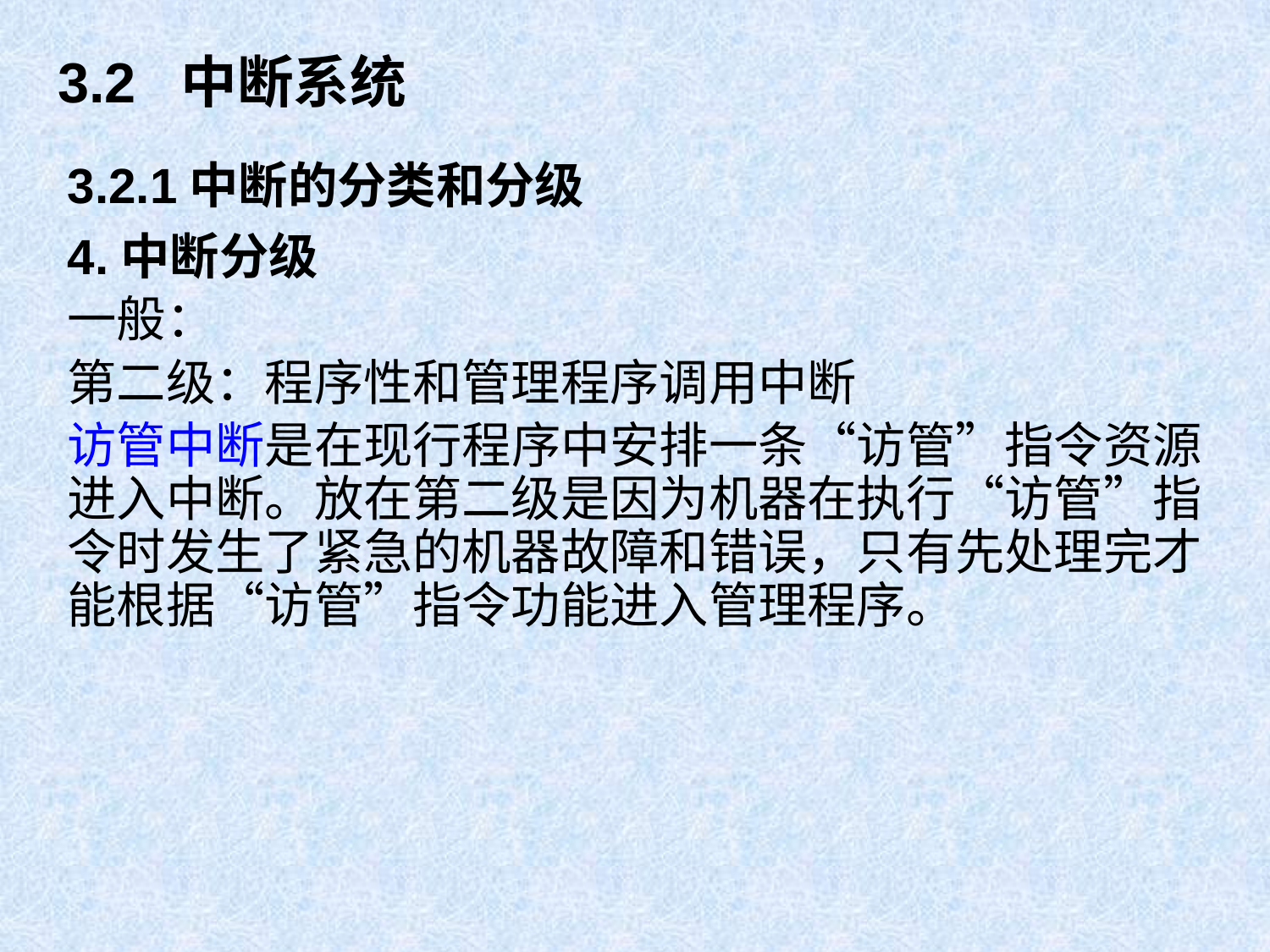

# 3.2  中断系统
3.2.1中断的分类和分级
4.中断分级
一般：
第二级：程序性和管理程序调用中断
访管中断是在现行程序中安排一条“访管”指令资源进入中断。放在第二级是因为机器在执行“访管”指令时发生了紧急的机器故障和错误，只有先处理完才能根据“访管”指令功能进入管理程序。